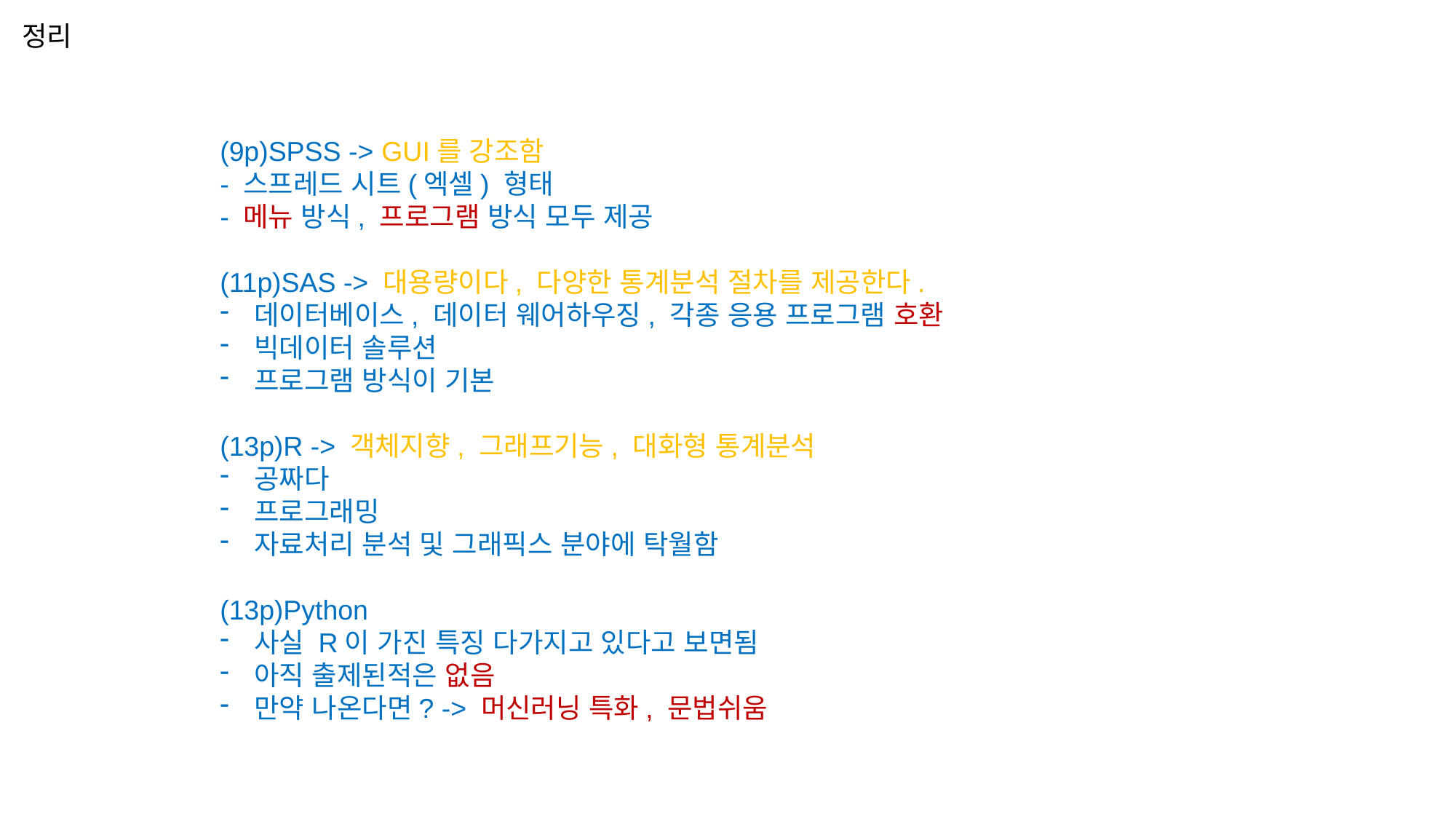

정리
(9p)SPSS -> GUI를 강조함
- 스프레드 시트(엑셀) 형태
- 메뉴 방식, 프로그램 방식 모두 제공

(11p)SAS -> 대용량이다, 다양한 통계분석 절차를 제공한다.
데이터베이스, 데이터 웨어하우징, 각종 응용 프로그램 호환
빅데이터 솔루션
프로그램 방식이 기본

(13p)R -> 객체지향, 그래프기능, 대화형 통계분석
공짜다
프로그래밍
자료처리 분석 및 그래픽스 분야에 탁월함

(13p)Python
사실 R이 가진 특징 다가지고 있다고 보면됨
아직 출제된적은 없음
만약 나온다면? -> 머신러닝 특화, 문법쉬움